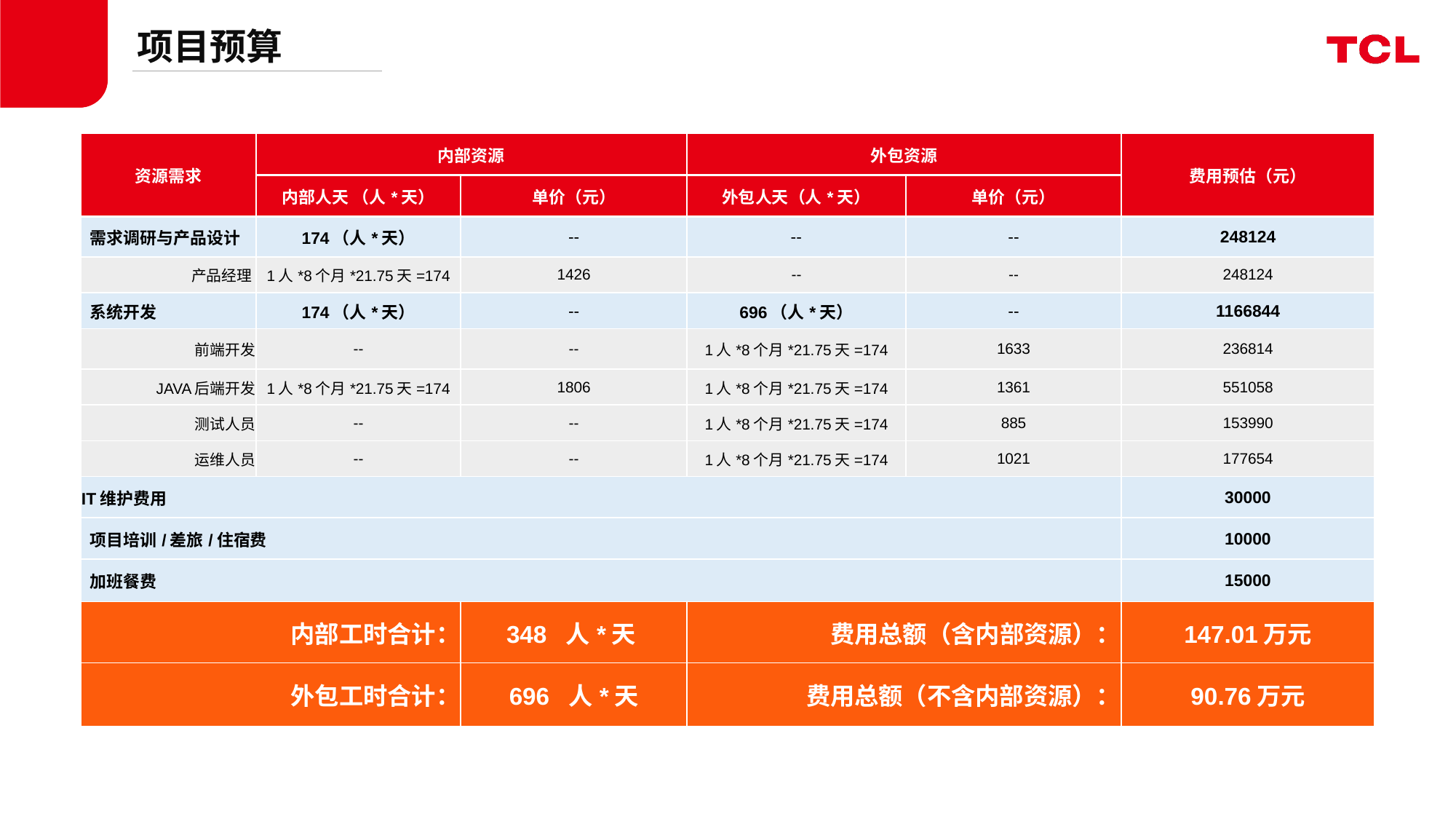

项目预算
| 资源需求 | 内部资源 |  | 外包资源 |  | 费用预估（元） |
| --- | --- | --- | --- | --- | --- |
|  | 内部人天 （人\*天） | 单价（元） | 外包人天（人\*天） | 单价（元） |  |
| 需求调研与产品设计 | 174（人\*天） | -- | -- | -- | 248124 |
| 产品经理 | 1人\*8个月\*21.75天=174 | 1426 | -- | -- | 248124 |
| 系统开发 | 174（人\*天） | -- | 696（人\*天） | -- | 1166844 |
| 前端开发 | -- | -- | 1人\*8个月\*21.75天=174 | 1633 | 236814 |
| JAVA后端开发 | 1人\*8个月\*21.75天=174 | 1806 | 1人\*8个月\*21.75天=174 | 1361 | 551058 |
| 测试人员 | -- | -- | 1人\*8个月\*21.75天=174 | 885 | 153990 |
| 运维人员 | -- | -- | 1人\*8个月\*21.75天=174 | 1021 | 177654 |
| IT维护费用 |  |  |  |  | 30000 |
| 项目培训/差旅/住宿费 |  |  |  |  | 10000 |
| 加班餐费 |  |  |  |  | 15000 |
| 内部工时合计： |  | 348 人\*天 | 费用总额（含内部资源）： |  | 147.01万元 |
| 外包工时合计： |  | 696 人\*天 | 费用总额（不含内部资源）： |  | 90.76万元 |